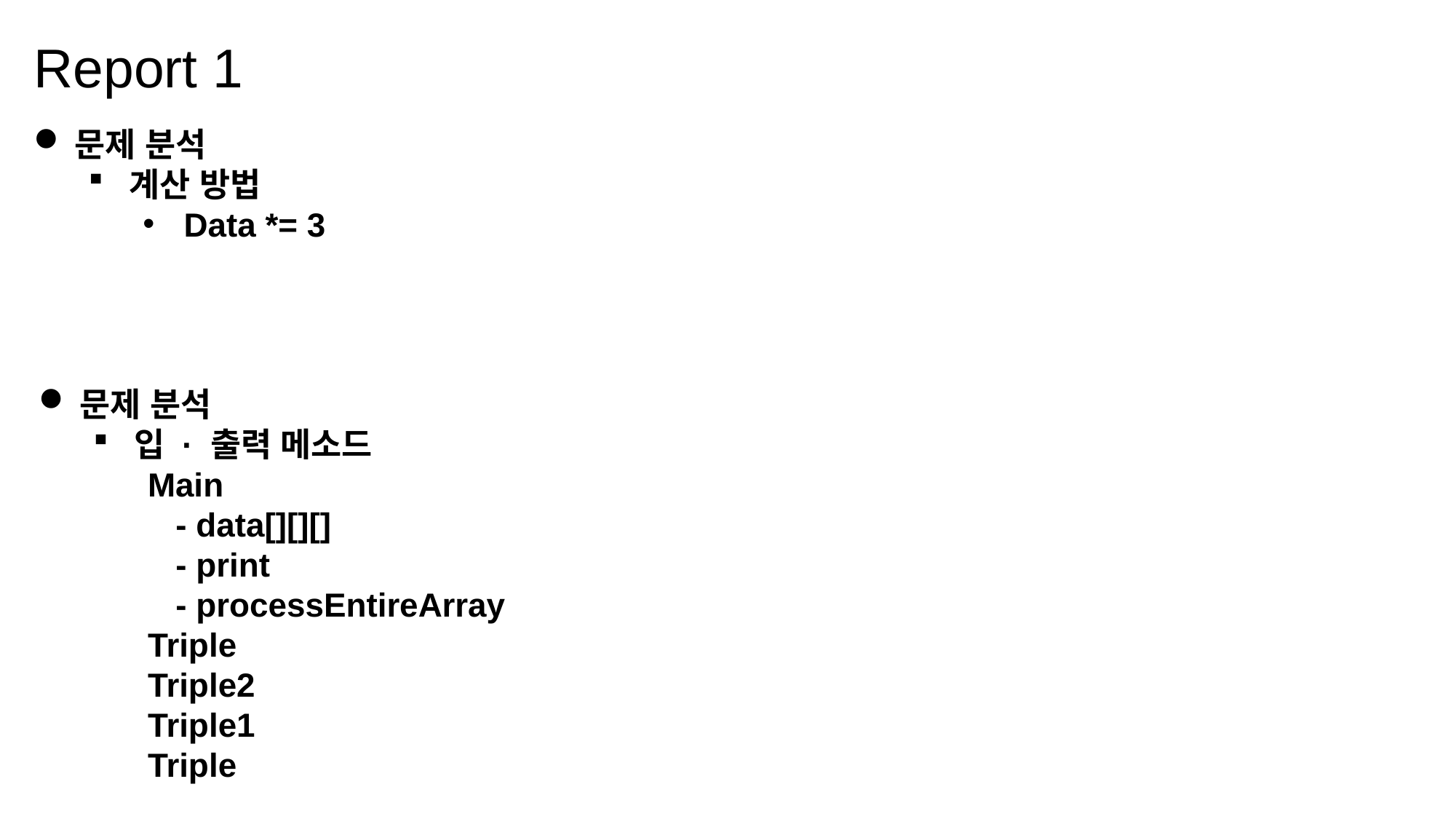

Report 1
문제 분석
계산 방법
Data *= 3
문제 분석
입 · 출력 메소드
Main
   - data[][][]
   - print
   - processEntireArray
Triple
Triple2
Triple1
Triple

print